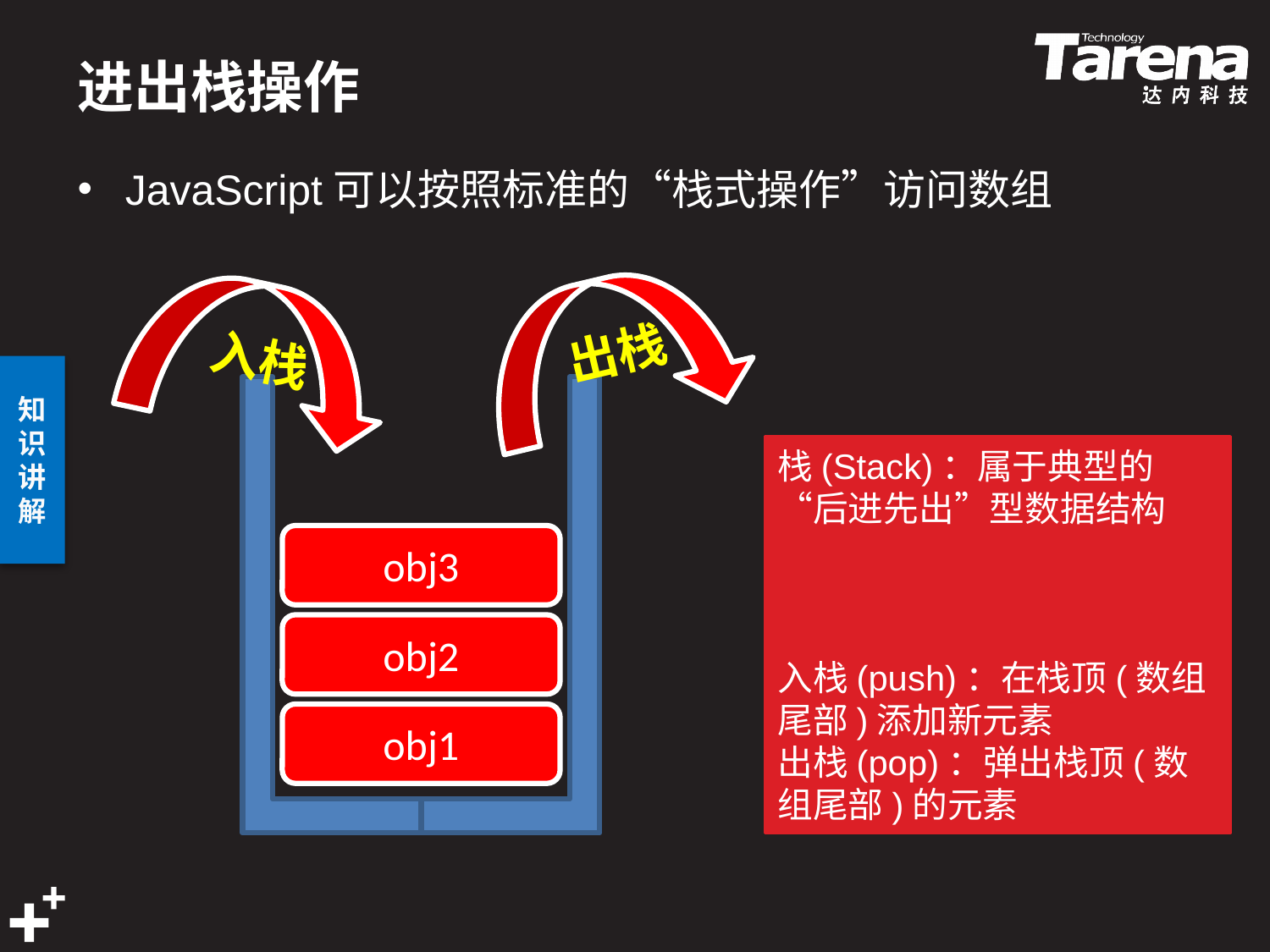

# 进出栈操作
JavaScript可以按照标准的“栈式操作”访问数组
出栈
入栈

栈(Stack)：属于典型的“后进先出”型数据结构

入栈(push)：在栈顶(数组尾部)添加新元素
出栈(pop)：弹出栈顶(数组尾部)的元素
obj3
obj2
obj1